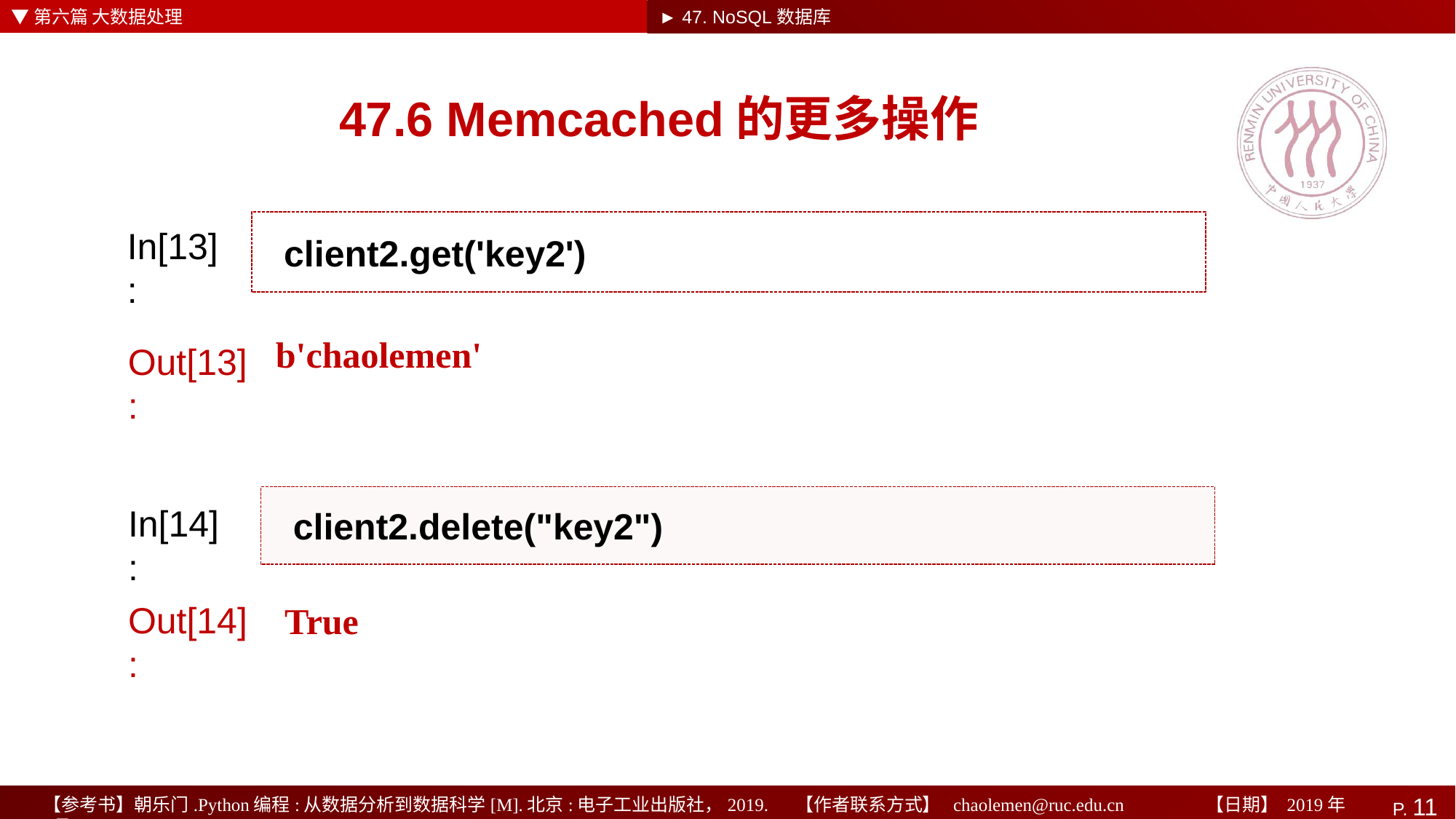

▼第六篇 大数据处理
► 47. NoSQL数据库
# 47.6 Memcached的更多操作
client2.get('key2')
In[13]:
True
Out[14]:
b'chaolemen'
Out[13]:
client2.delete("key2")
In[14]: